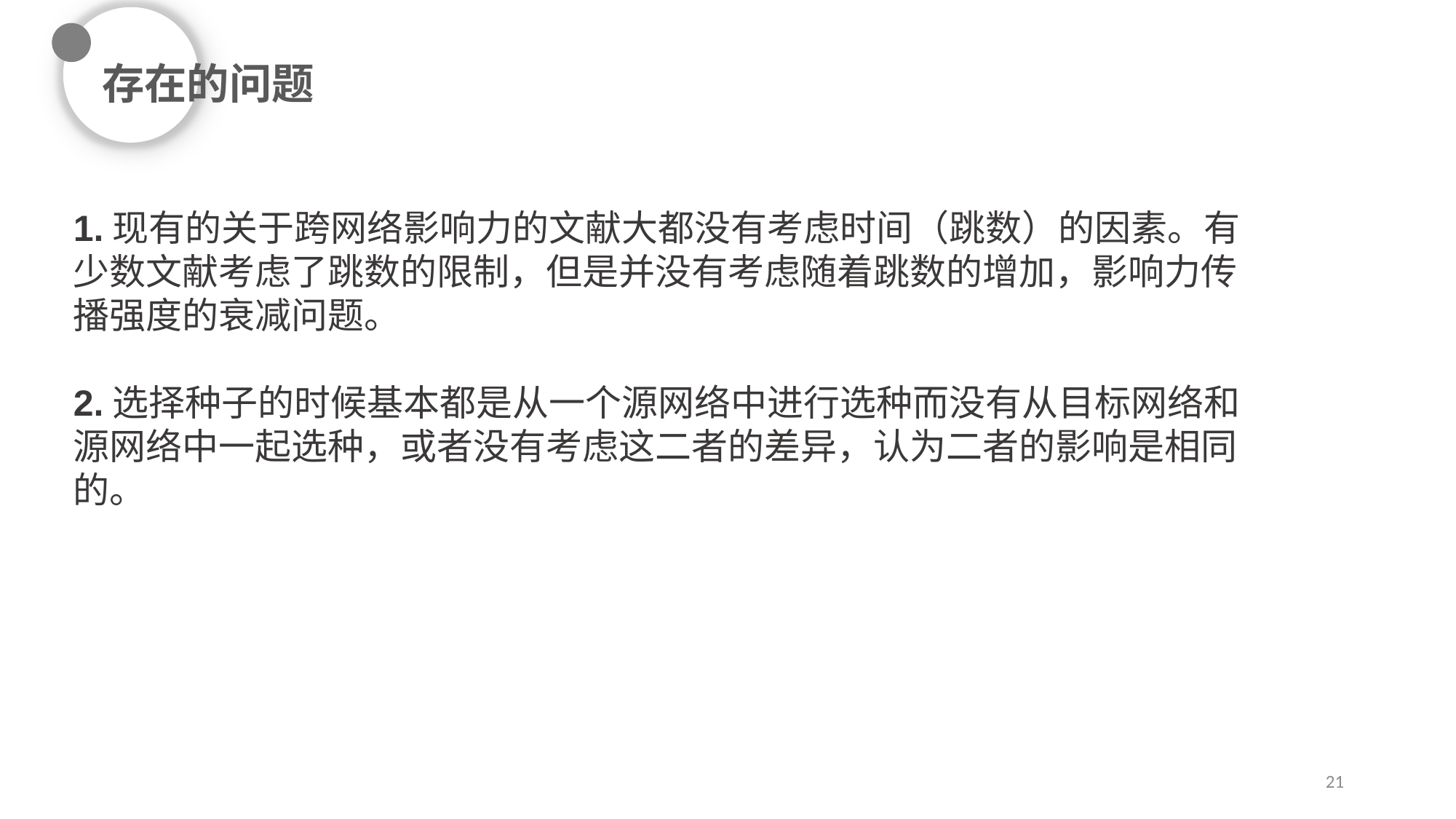

存在的问题
1.现有的关于跨网络影响力的文献大都没有考虑时间（跳数）的因素。有少数文献考虑了跳数的限制，但是并没有考虑随着跳数的增加，影响力传播强度的衰减问题。

2.选择种子的时候基本都是从一个源网络中进行选种而没有从目标网络和源网络中一起选种，或者没有考虑这二者的差异，认为二者的影响是相同的。
21